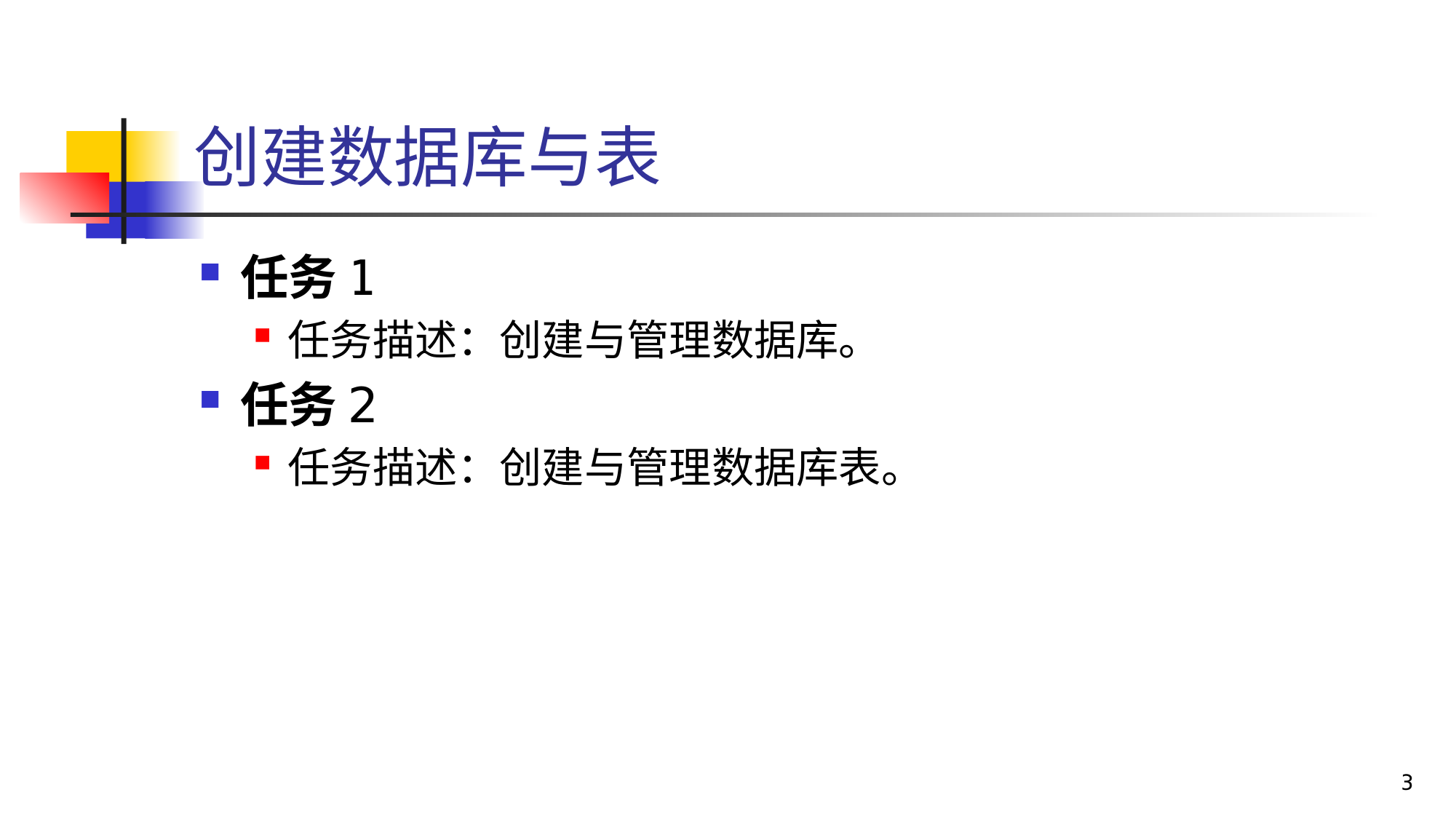

# 创建数据库与表
任务1
任务描述：创建与管理数据库。
任务2
任务描述：创建与管理数据库表。

3